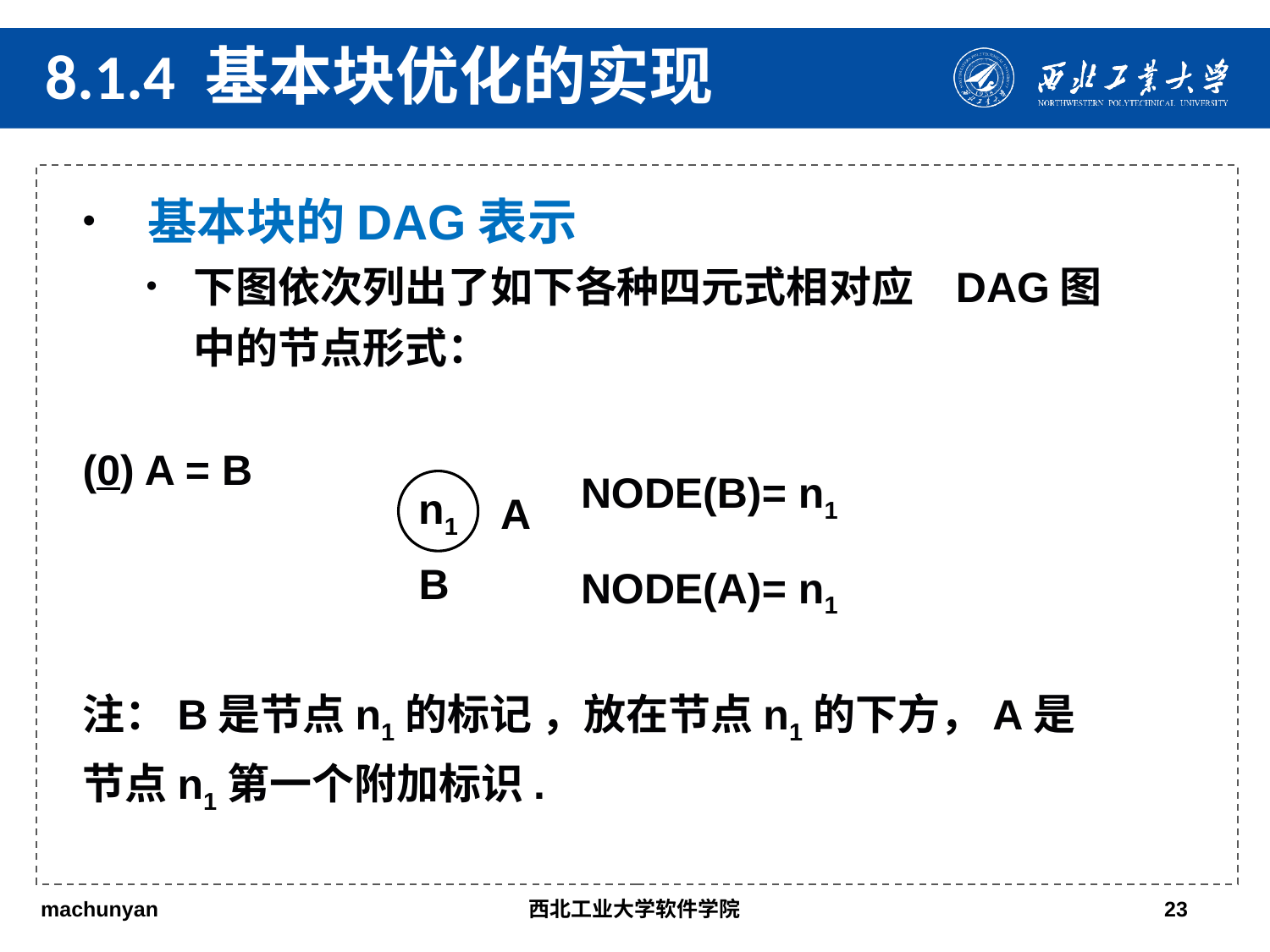

8.1.4 基本块优化的实现
基本块的DAG表示
下图依次列出了如下各种四元式相对应	DAG图中的节点形式：

(0) A = B

注：B是节点n1的标记 ，放在节点n1的下方，A是节点n1第一个附加标识.
NODE(B)= n1
B
n1
A
NODE(A)= n1